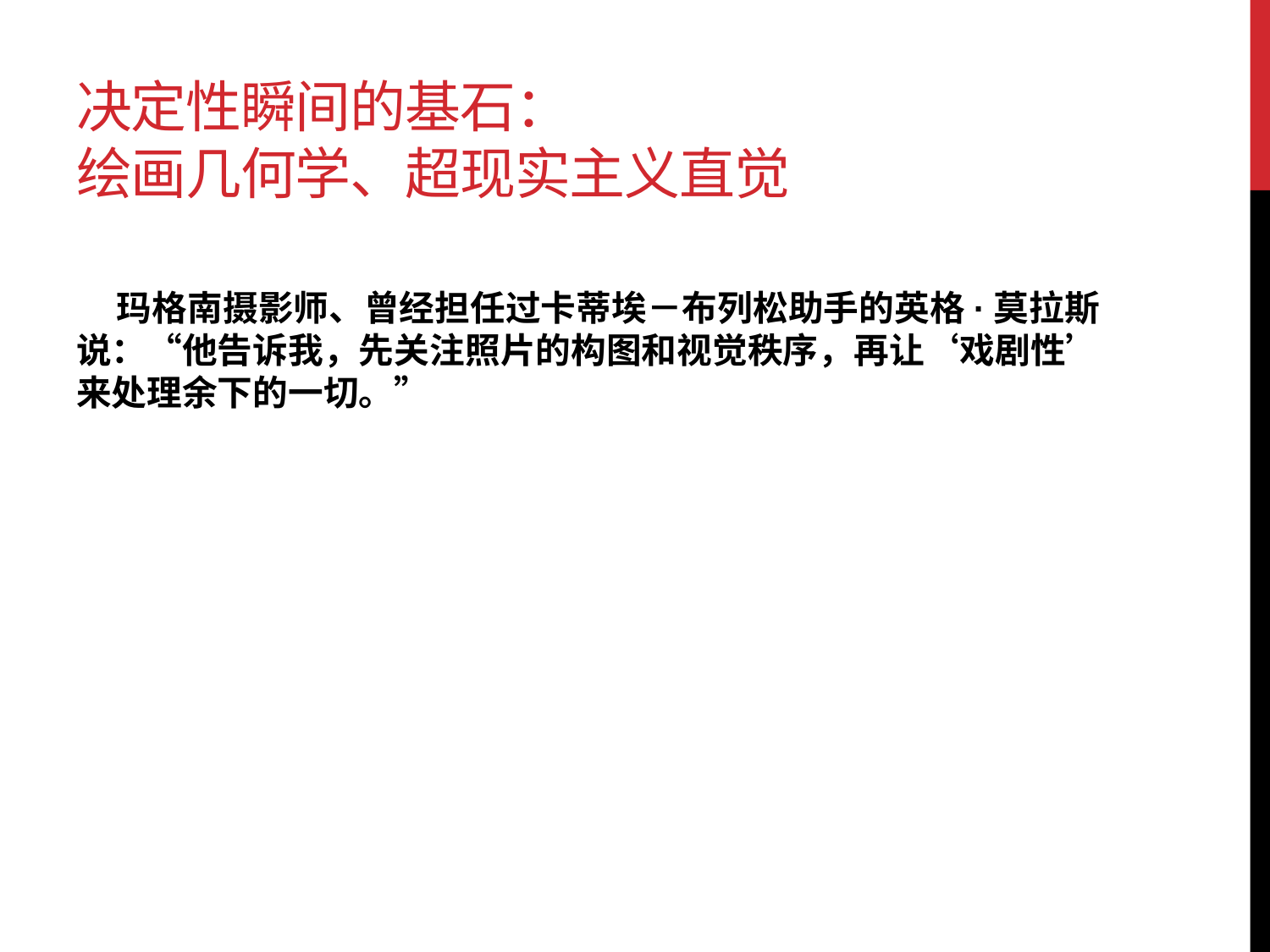

# 决定性瞬间的基石： 绘画几何学、超现实主义直觉
    玛格南摄影师、曾经担任过卡蒂埃－布列松助手的英格·莫拉斯说：“他告诉我，先关注照片的构图和视觉秩序，再让‘戏剧性’来处理余下的一切。”